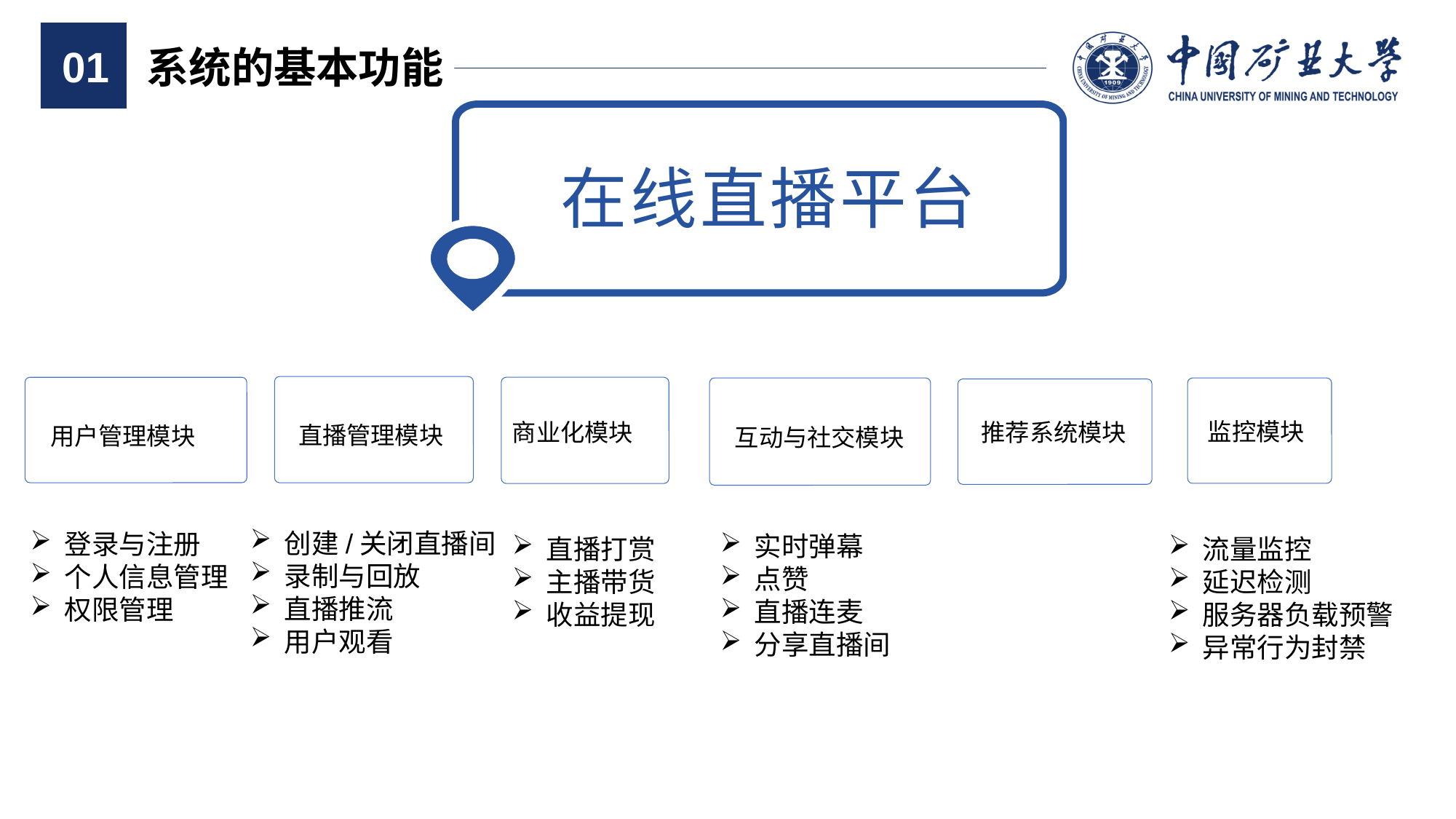

01
系统的基本功能

在线直播平台

监控模块

直播管理模块

商业化模块
推荐系统模块

用户管理模块

互动与社交模块

创建/关闭直播间
录制与回放
直播推流
用户观看
登录与注册
个人信息管理
权限管理
实时弹幕
点赞
直播连麦
分享直播间
直播打赏
主播带货
收益提现
流量监控
延迟检测
服务器负载预警
异常行为封禁